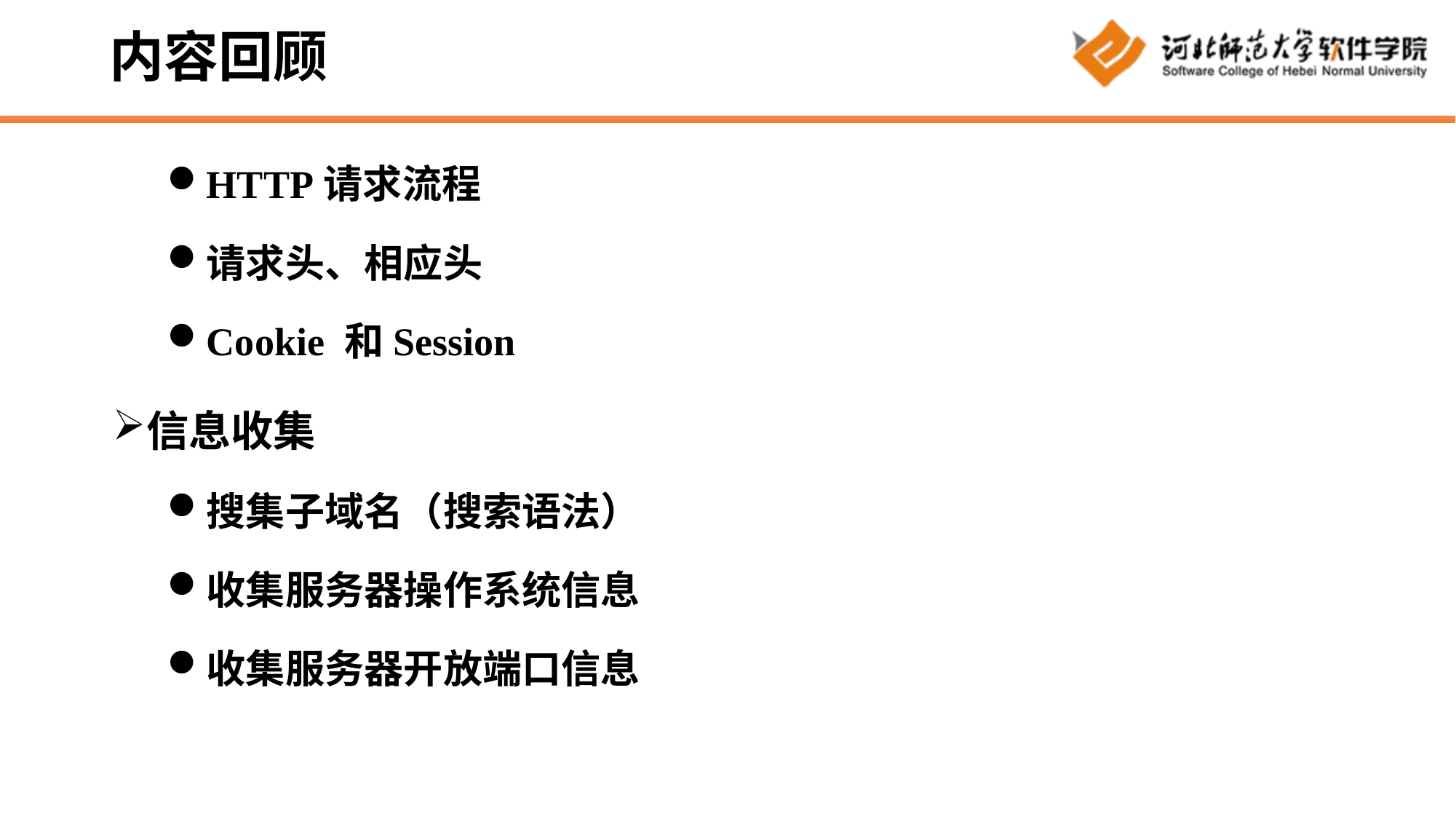

# 内容回顾
HTTP请求流程
请求头、相应头
Cookie 和Session
信息收集
搜集子域名（搜索语法）
收集服务器操作系统信息
收集服务器开放端口信息